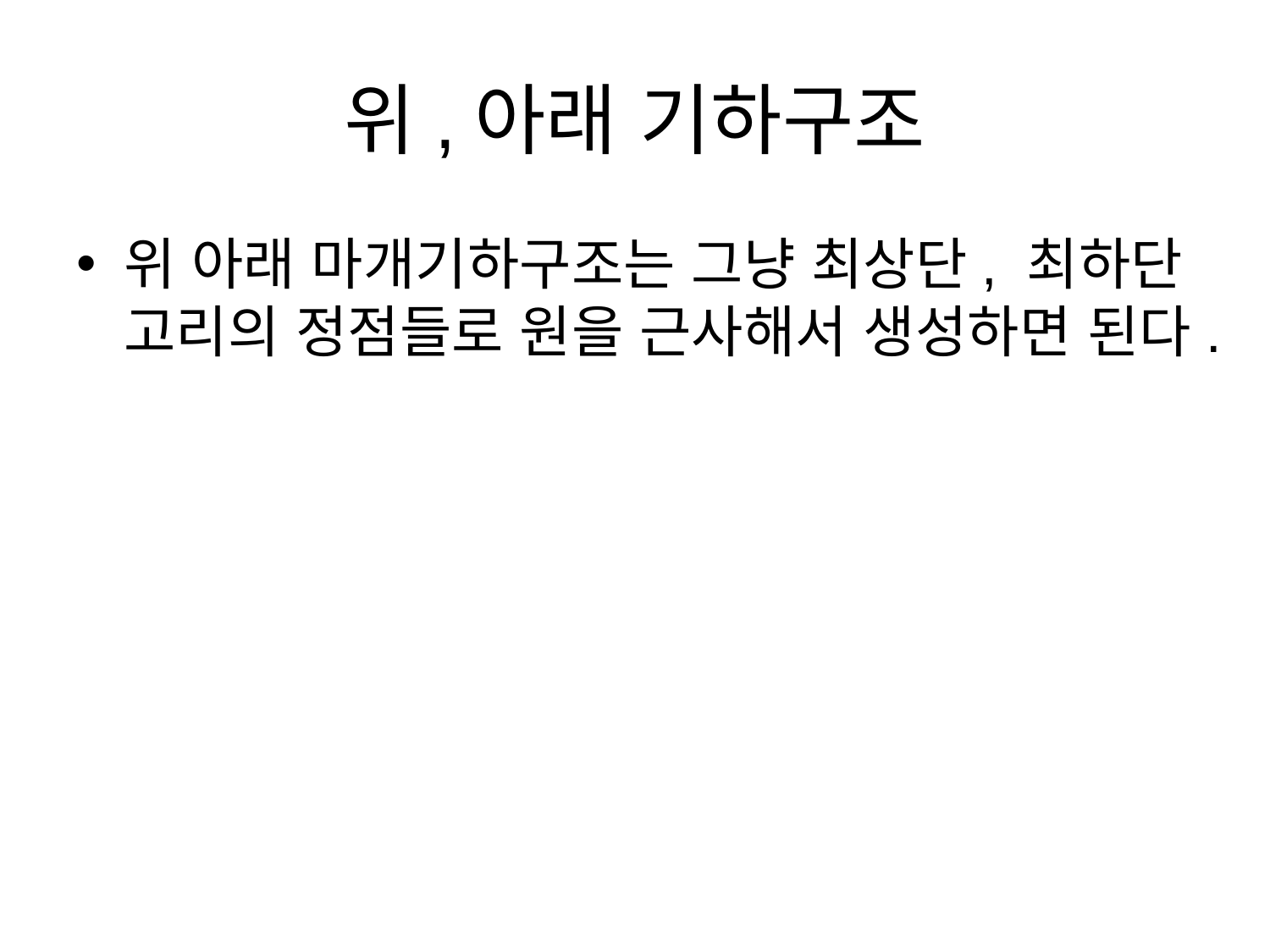

# 위,아래 기하구조
위 아래 마개기하구조는 그냥 최상단, 최하단 고리의 정점들로 원을 근사해서 생성하면 된다.